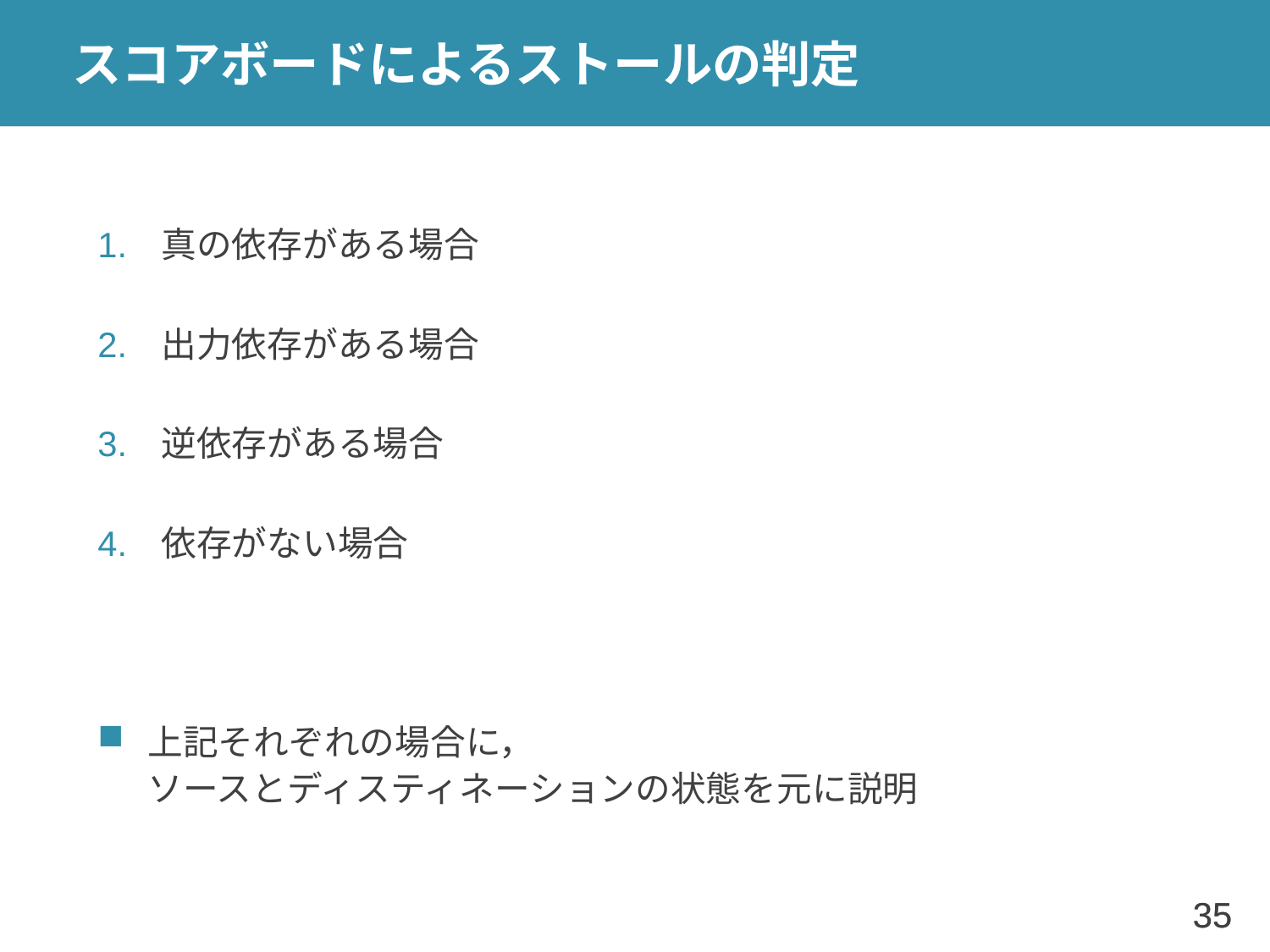

# スコアボードによるストールの判定
真の依存がある場合
出力依存がある場合
逆依存がある場合
依存がない場合

上記それぞれの場合に，
ソースとディスティネーションの状態を元に説明